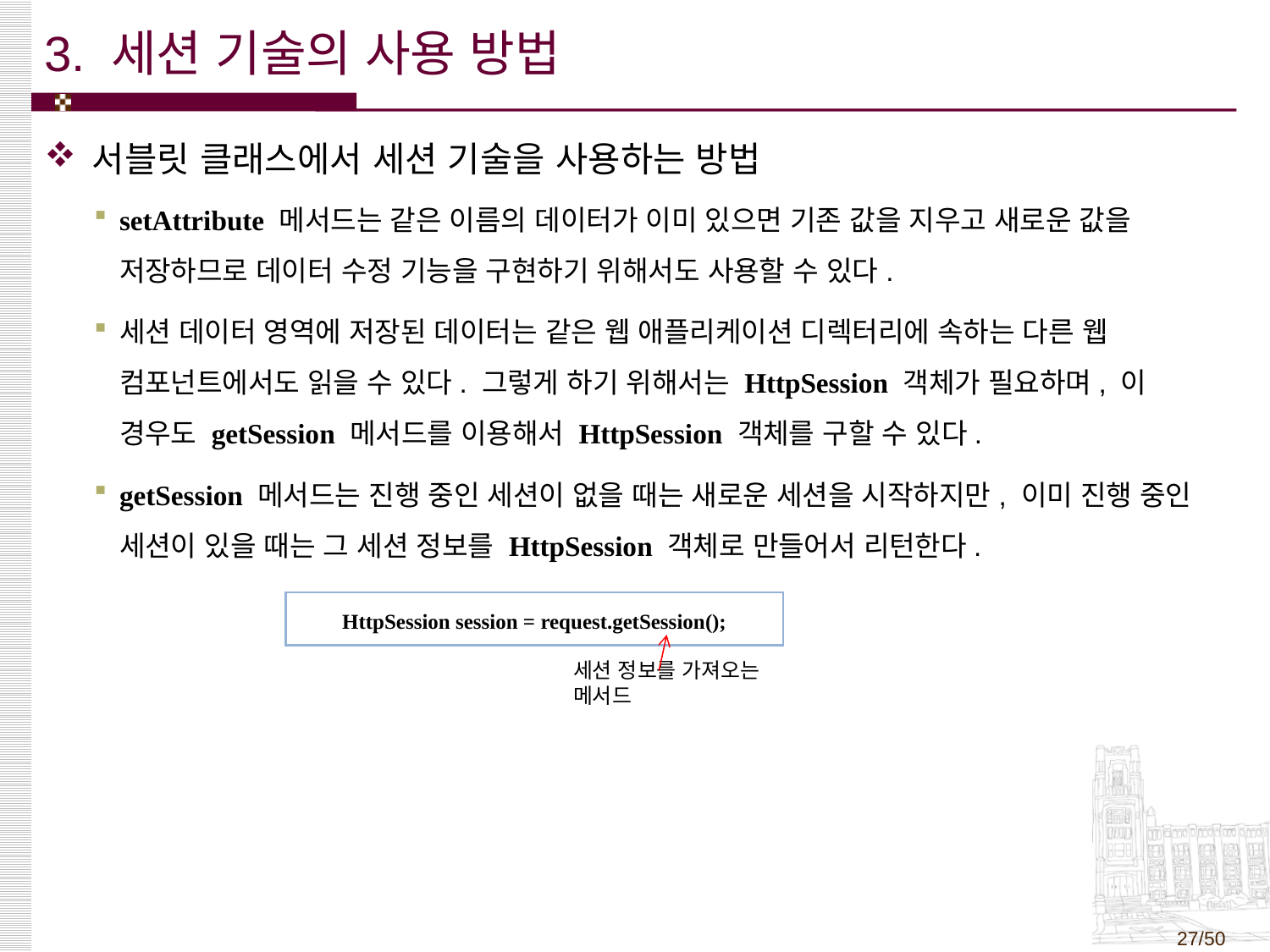

# 3. 세션 기술의 사용 방법
서블릿 클래스에서 세션 기술을 사용하는 방법
setAttribute 메서드는 같은 이름의 데이터가 이미 있으면 기존 값을 지우고 새로운 값을 저장하므로 데이터 수정 기능을 구현하기 위해서도 사용할 수 있다.
세션 데이터 영역에 저장된 데이터는 같은 웹 애플리케이션 디렉터리에 속하는 다른 웹 컴포넌트에서도 읽을 수 있다. 그렇게 하기 위해서는 HttpSession 객체가 필요하며, 이 경우도 getSession 메서드를 이용해서 HttpSession 객체를 구할 수 있다.
getSession 메서드는 진행 중인 세션이 없을 때는 새로운 세션을 시작하지만, 이미 진행 중인 세션이 있을 때는 그 세션 정보를 HttpSession 객체로 만들어서 리턴한다.

| HttpSession session = request.getSession(); |
| --- |
세션 정보를 가져오는 메서드